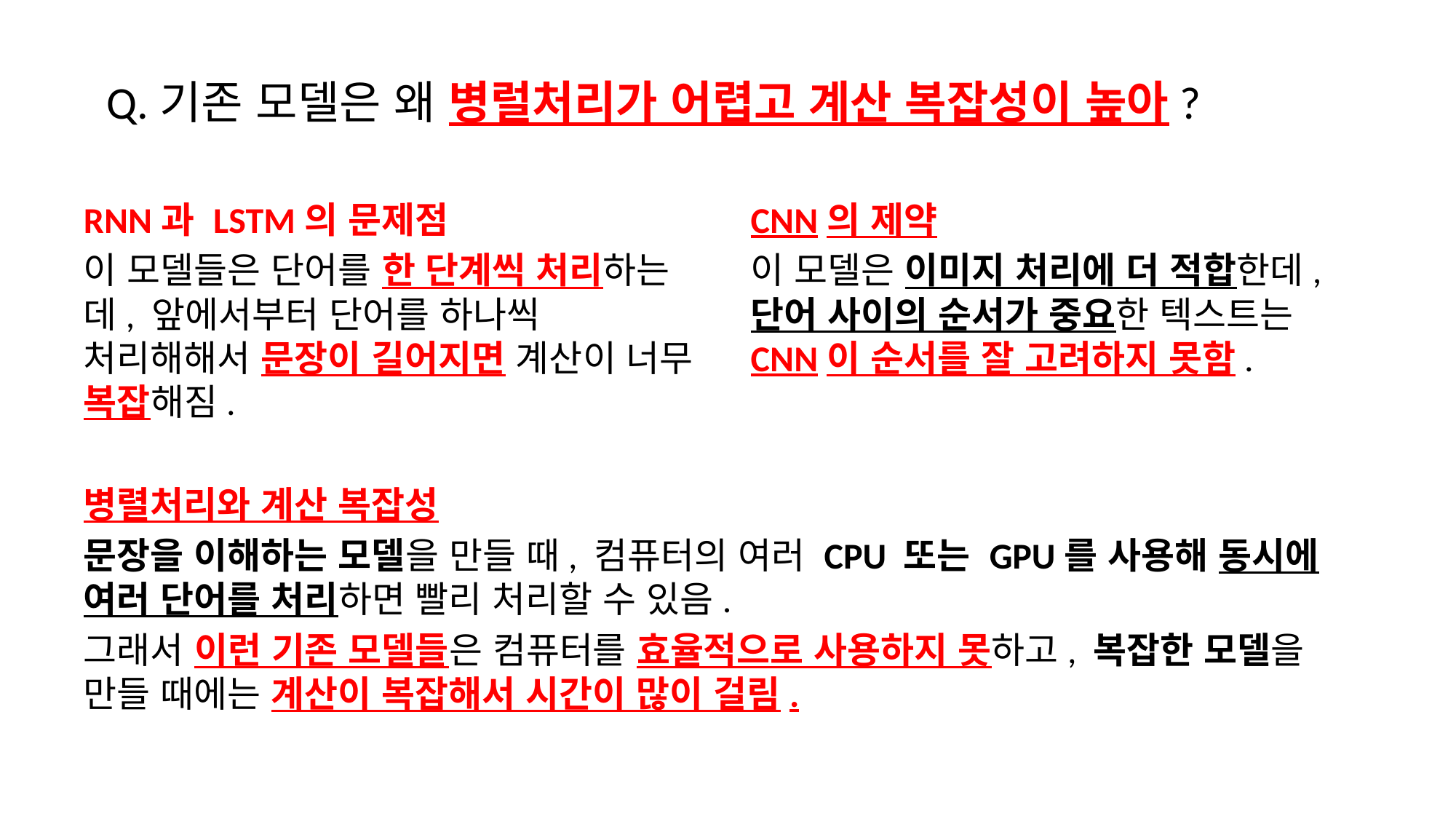

# Q.기존 모델은 왜 병럴처리가 어렵고 계산 복잡성이 높아?
RNN과 LSTM의 문제점
이 모델들은 단어를 한 단계씩 처리하는데, 앞에서부터 단어를 하나씩 처리해해서 문장이 길어지면 계산이 너무 복잡해짐.
CNN의 제약
이 모델은 이미지 처리에 더 적합한데, 단어 사이의 순서가 중요한 텍스트는 CNN이 순서를 잘 고려하지 못함.
병렬처리와 계산 복잡성
문장을 이해하는 모델을 만들 때, 컴퓨터의 여러 CPU 또는 GPU를 사용해 동시에 여러 단어를 처리하면 빨리 처리할 수 있음.
그래서 이런 기존 모델들은 컴퓨터를 효율적으로 사용하지 못하고, 복잡한 모델을 만들 때에는 계산이 복잡해서 시간이 많이 걸림.